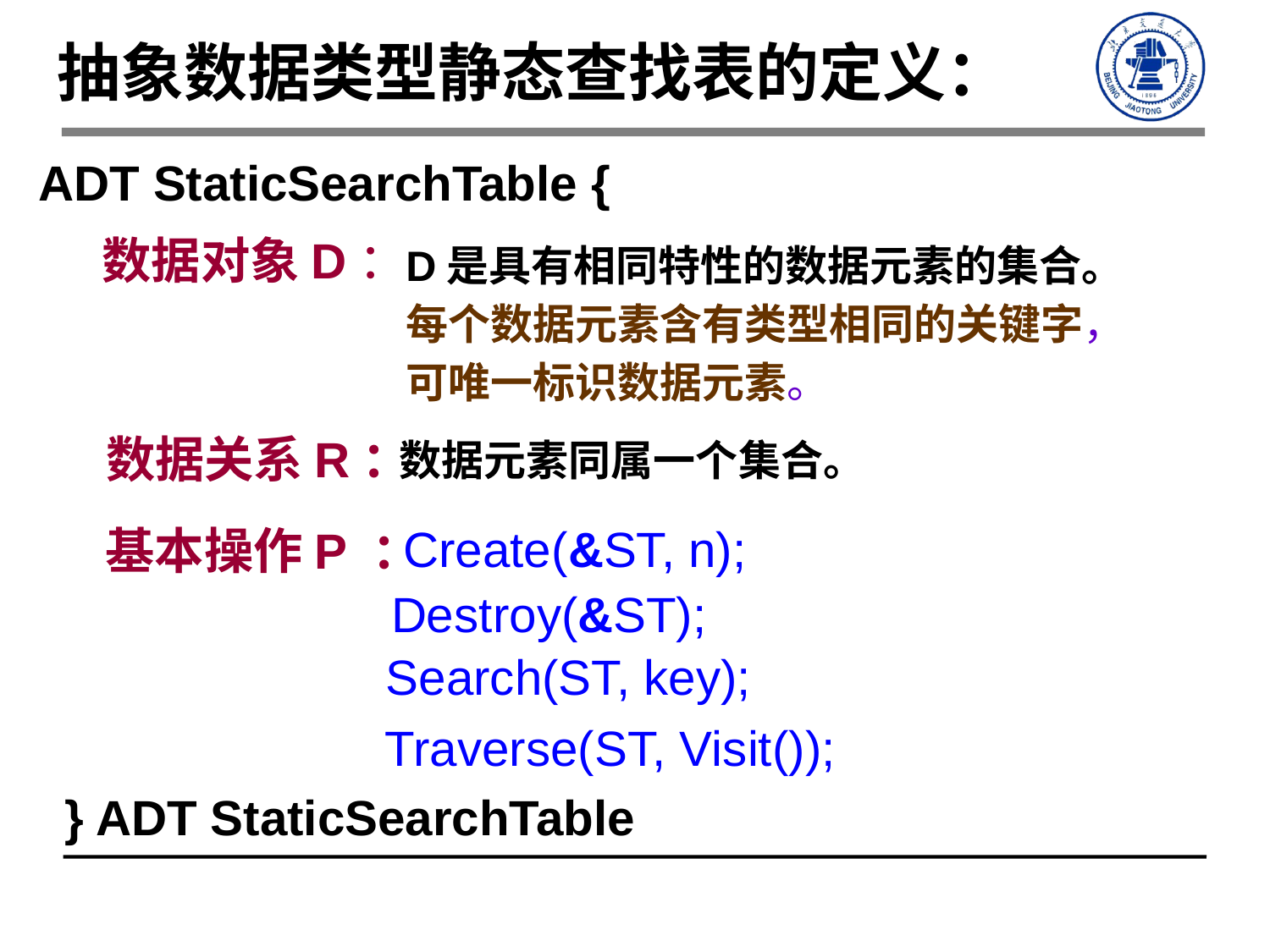

抽象数据类型静态查找表的定义：
ADT StaticSearchTable {
数据对象D：
D是具有相同特性的数据元素的集合。每个数据元素含有类型相同的关键字，可唯一标识数据元素。
数据关系R：
数据元素同属一个集合。
 Create(&ST, n);
基本操作P ：
Destroy(&ST);
Search(ST, key);
Traverse(ST, Visit());
} ADT StaticSearchTable